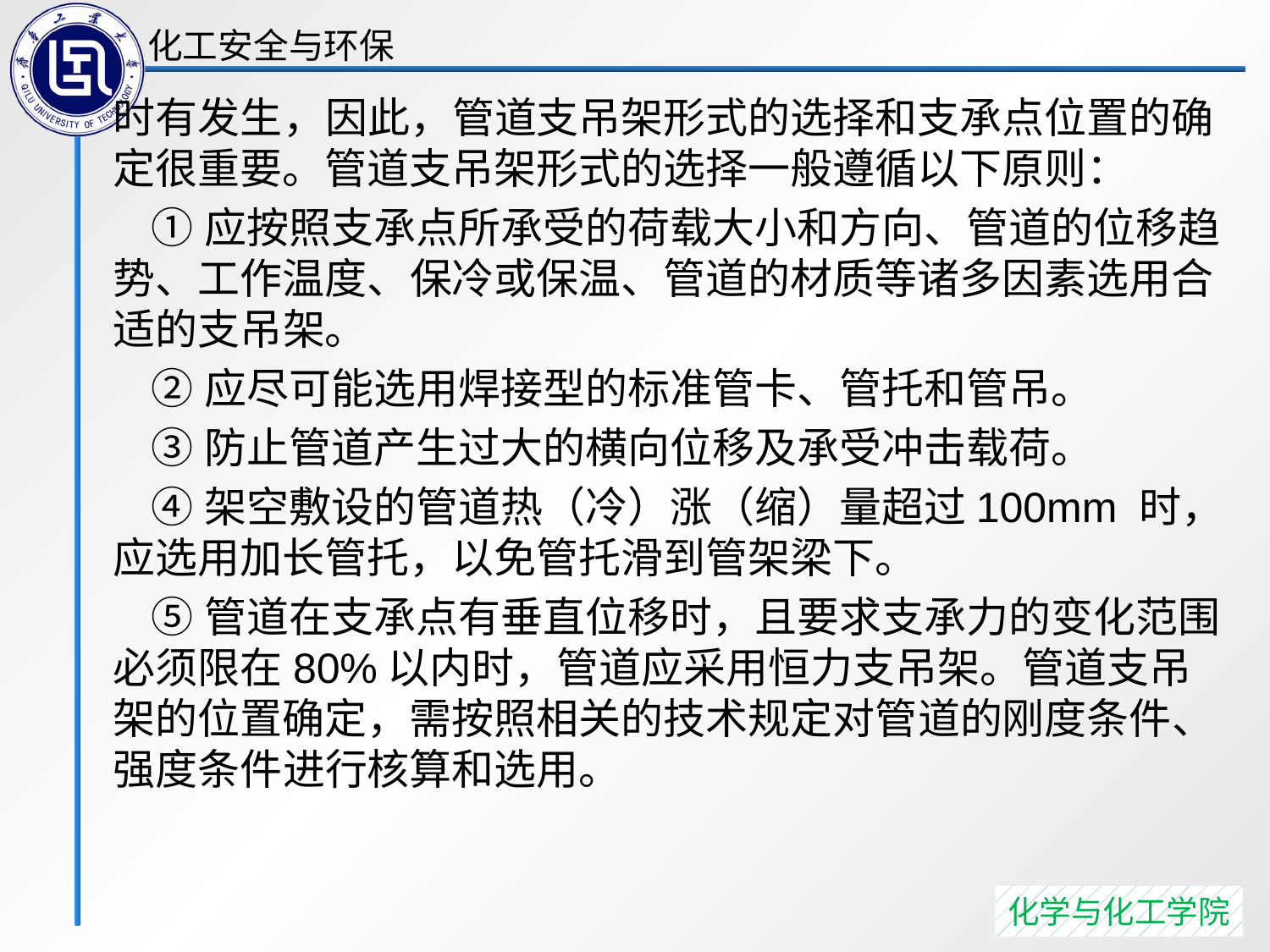

时有发生，因此，管道支吊架形式的选择和支承点位置的确定很重要。管道支吊架形式的选择一般遵循以下原则：
    ①应按照支承点所承受的荷载大小和方向、管道的位移趋势、工作温度、保冷或保温、管道的材质等诸多因素选用合适的支吊架。
    ②应尽可能选用焊接型的标准管卡、管托和管吊。
    ③防止管道产生过大的横向位移及承受冲击载荷。
    ④架空敷设的管道热（冷）涨（缩）量超过100mm 时，应选用加长管托，以免管托滑到管架梁下。
    ⑤管道在支承点有垂直位移时，且要求支承力的变化范围必须限在80%以内时，管道应采用恒力支吊架。管道支吊架的位置确定，需按照相关的技术规定对管道的刚度条件、强度条件进行核算和选用。